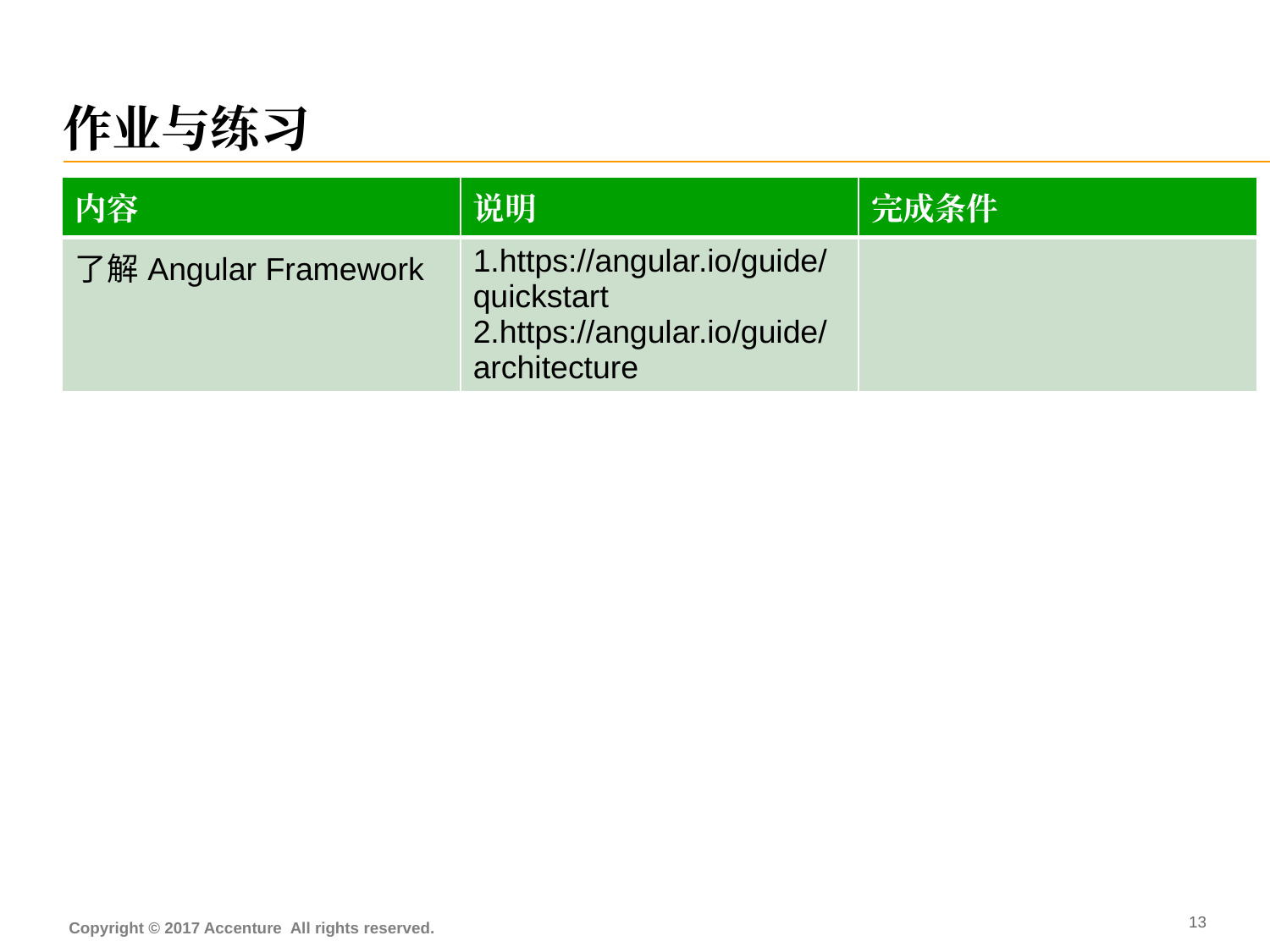

# 作业与练习
| 内容 | 说明 | 完成条件 |
| --- | --- | --- |
| 了解Angular Framework | 1.https://angular.io/guide/quickstart 2.https://angular.io/guide/architecture |  |
Copyright © 2017 Accenture  All rights reserved.
13